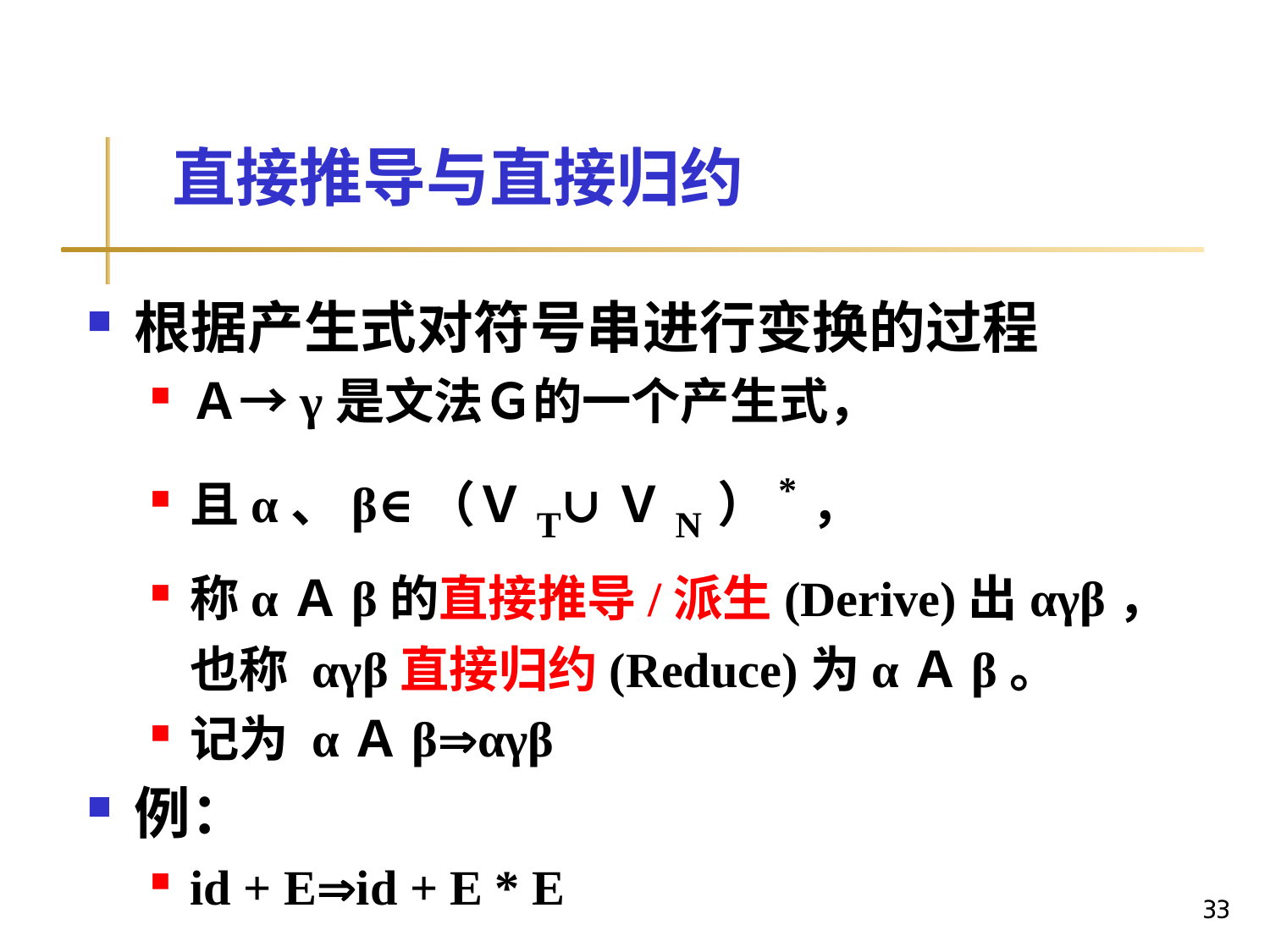

# 直接推导与直接归约
根据产生式对符号串进行变换的过程
Ａ→γ是文法Ｇ的一个产生式，
且α、β∈（ＶT∪ＶN）*，
称αＡβ的直接推导/派生(Derive)出αγβ，也称 αγβ直接归约(Reduce)为αＡβ。
记为 αＡβ⇒αγβ
例：
id + E⇒id + E * E
33